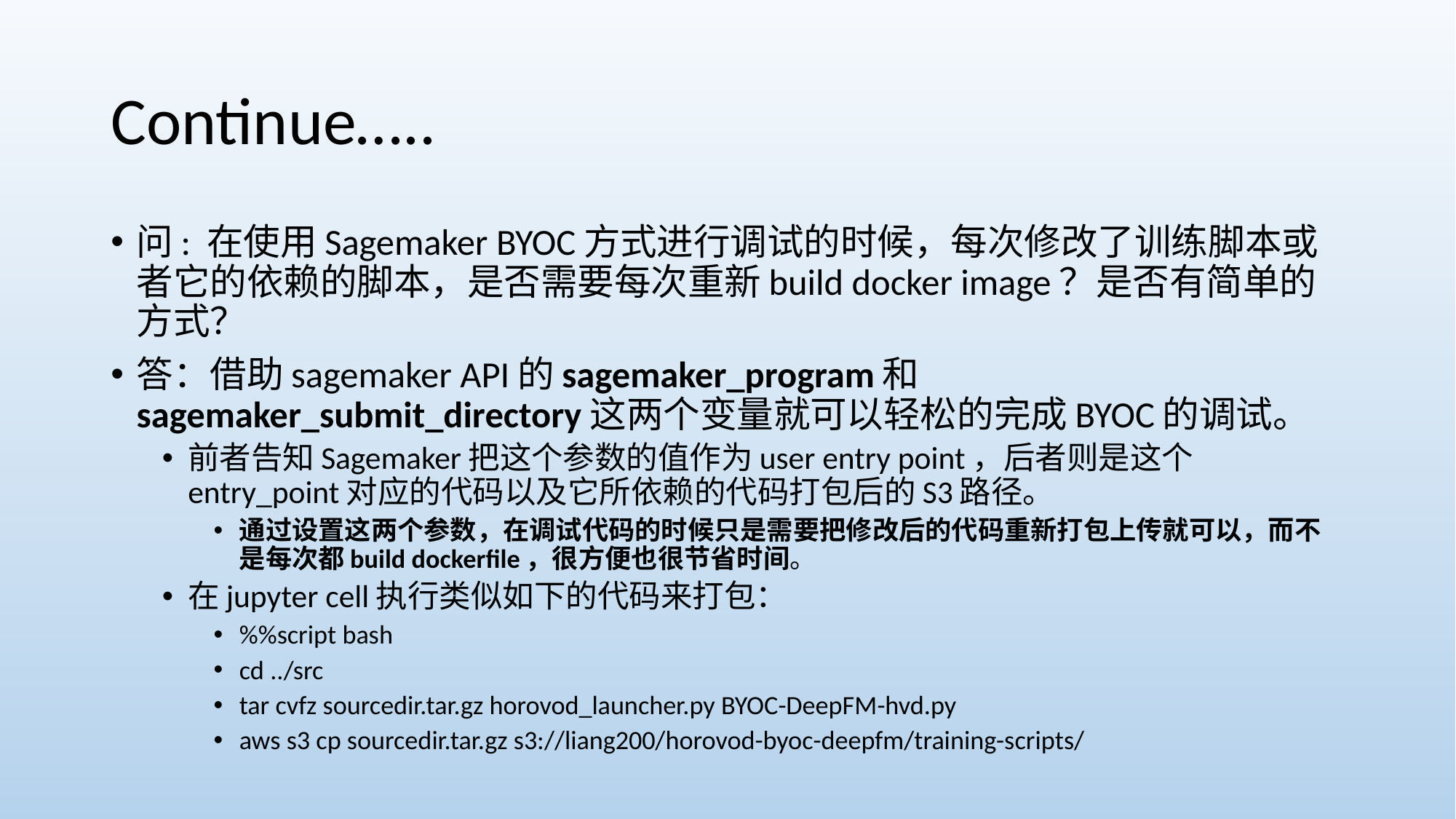

# Continue…..
问: 在使用Sagemaker BYOC方式进行调试的时候，每次修改了训练脚本或者它的依赖的脚本，是否需要每次重新build docker image？是否有简单的方式？
答：借助sagemaker API的sagemaker_program和sagemaker_submit_directory这两个变量就可以轻松的完成BYOC的调试。
前者告知Sagemaker把这个参数的值作为user entry point，后者则是这个entry_point对应的代码以及它所依赖的代码打包后的S3路径。
通过设置这两个参数，在调试代码的时候只是需要把修改后的代码重新打包上传就可以，而不是每次都build dockerfile，很方便也很节省时间。
在jupyter cell执行类似如下的代码来打包：
%%script bash
cd ../src
tar cvfz sourcedir.tar.gz horovod_launcher.py BYOC-DeepFM-hvd.py
aws s3 cp sourcedir.tar.gz s3://liang200/horovod-byoc-deepfm/training-scripts/